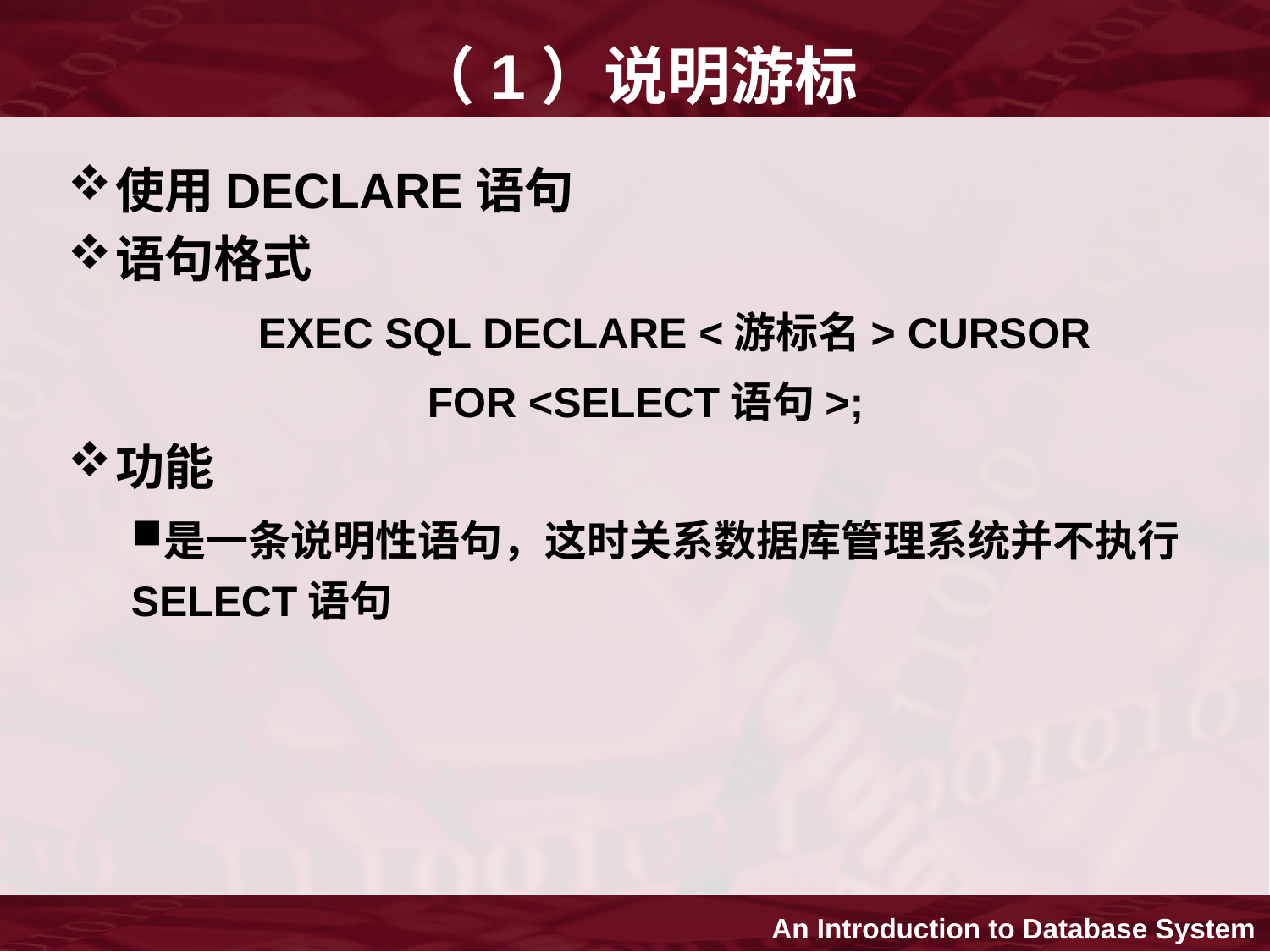

# （1）说明游标
使用DECLARE语句
语句格式
	EXEC SQL DECLARE <游标名> CURSOR
                         FOR <SELECT语句>;
功能
是一条说明性语句，这时关系数据库管理系统并不执行SELECT语句